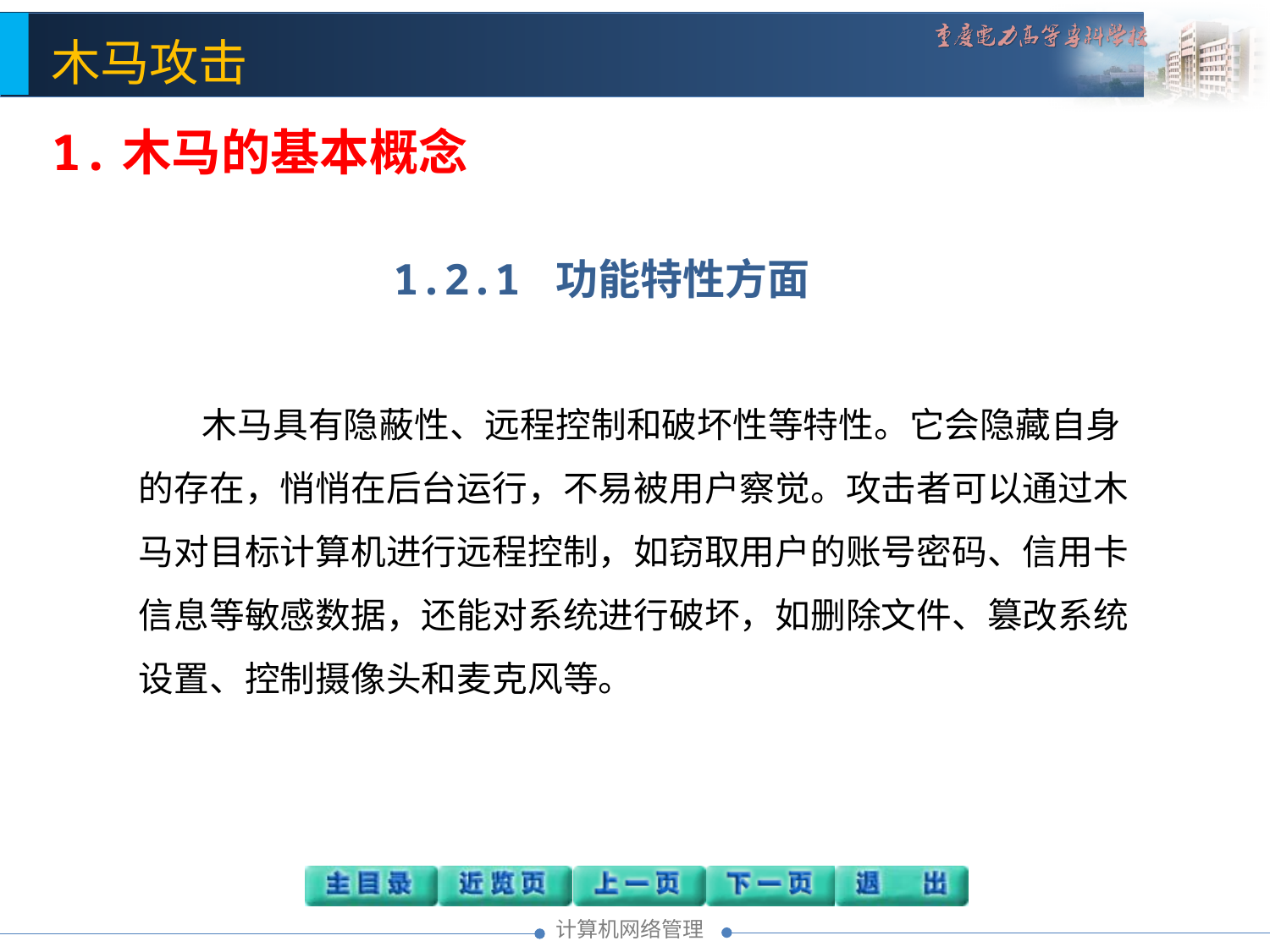

1.木马的基本概念
1.2.1 功能特性方面
木马具有隐蔽性、远程控制和破坏性等特性。它会隐藏自身的存在，悄悄在后台运行，不易被用户察觉。攻击者可以通过木马对目标计算机进行远程控制，如窃取用户的账号密码、信用卡信息等敏感数据，还能对系统进行破坏，如删除文件、篡改系统设置、控制摄像头和麦克风等。